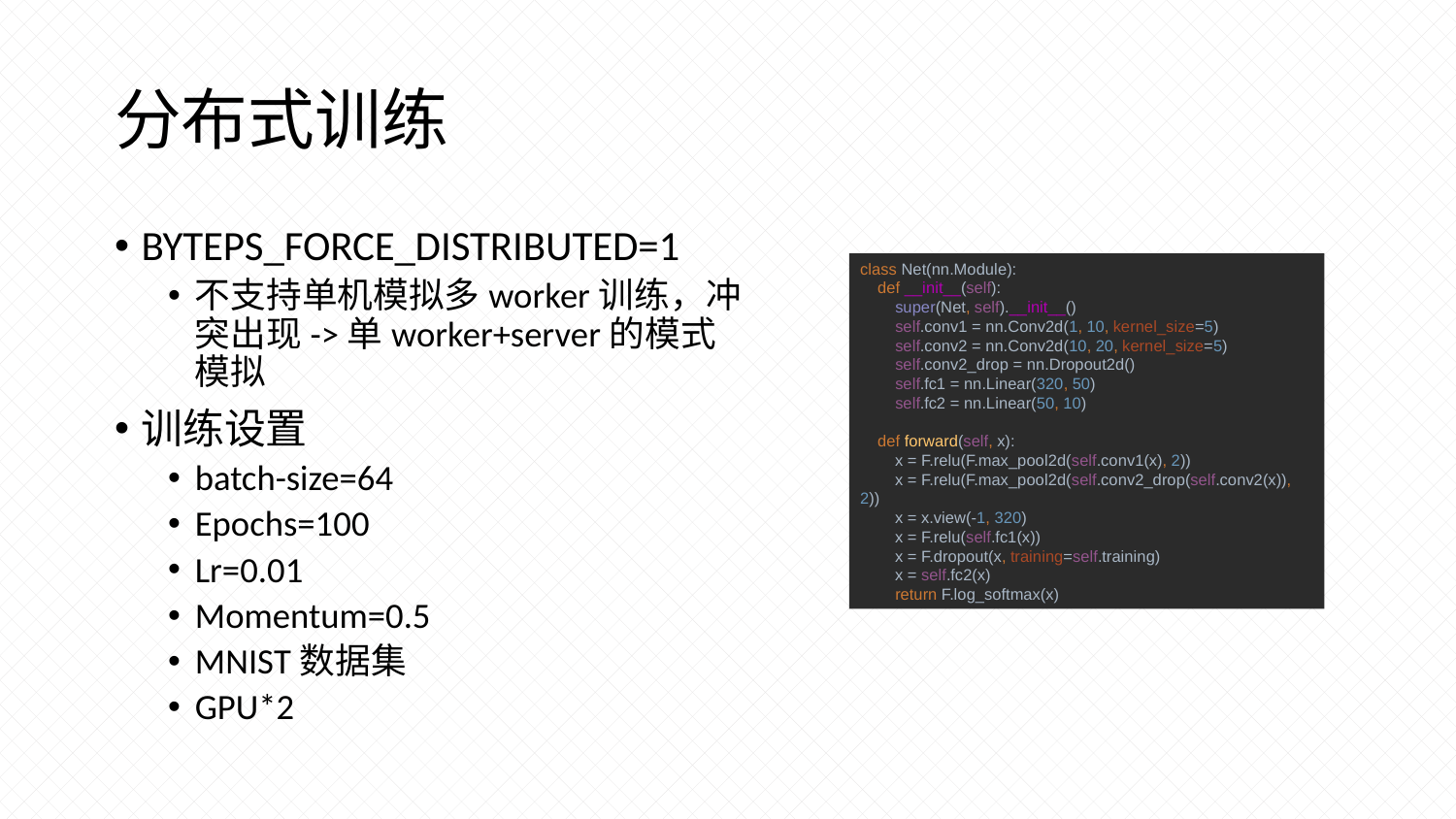

# 分布式训练
BYTEPS_FORCE_DISTRIBUTED=1
不支持单机模拟多worker训练，冲突出现->单worker+server的模式模拟
训练设置
batch-size=64
Epochs=100
Lr=0.01
Momentum=0.5
MNIST数据集
GPU*2

class Net(nn.Module):
    def __init__(self):
        super(Net, self).__init__()
        self.conv1 = nn.Conv2d(1, 10, kernel_size=5)
        self.conv2 = nn.Conv2d(10, 20, kernel_size=5)
        self.conv2_drop = nn.Dropout2d()
        self.fc1 = nn.Linear(320, 50)
        self.fc2 = nn.Linear(50, 10)
    def forward(self, x):
        x = F.relu(F.max_pool2d(self.conv1(x), 2))
        x = F.relu(F.max_pool2d(self.conv2_drop(self.conv2(x)), 2))
        x = x.view(-1, 320)
        x = F.relu(self.fc1(x))
        x = F.dropout(x, training=self.training)
        x = self.fc2(x)
        return F.log_softmax(x)